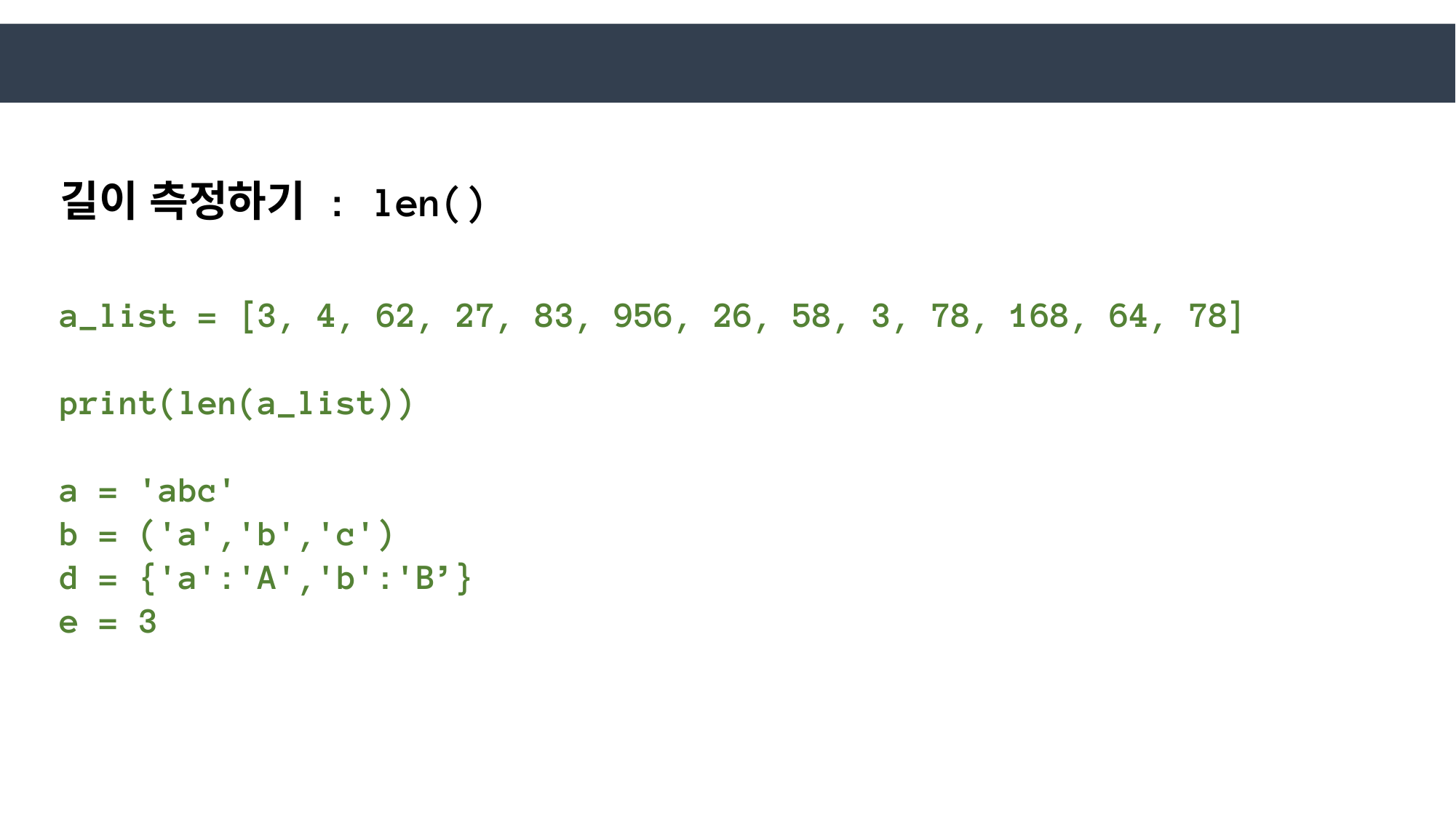

길이 측정하기 : len()

a_list = [3, 4, 62, 27, 83, 956, 26, 58, 3, 78, 168, 64, 78]

print(len(a_list))

a = 'abc'
b = ('a','b','c')
d = {'a':'A','b':'B’}
e = 3